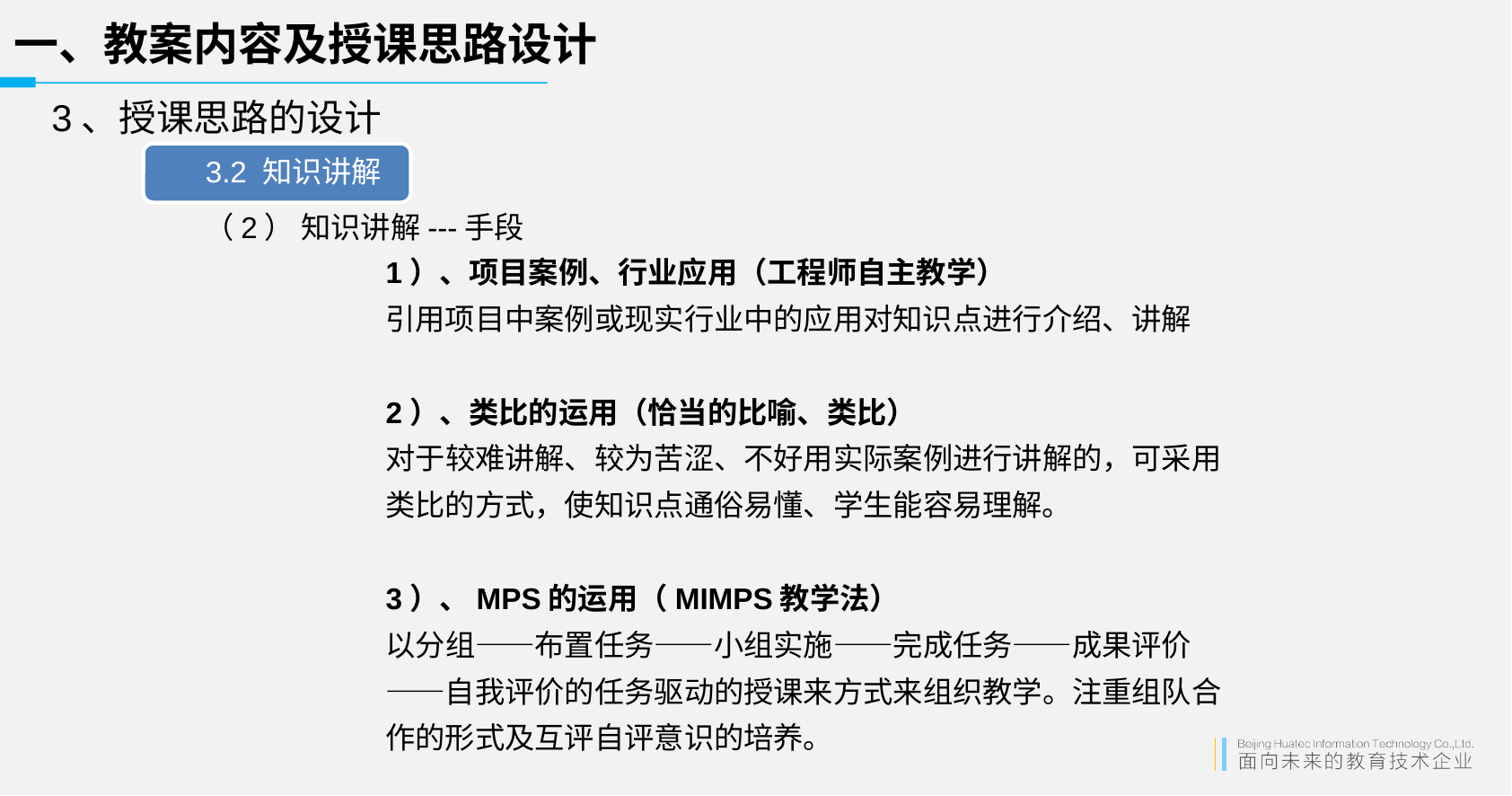

一、教案内容及授课思路设计

3、授课思路的设计

    3.2 知识讲解
 （2） 知识讲解---手段
1）、项目案例、行业应用（工程师自主教学）
引用项目中案例或现实行业中的应用对知识点进行介绍、讲解

2）、类比的运用（恰当的比喻、类比）
对于较难讲解、较为苦涩、不好用实际案例进行讲解的，可采用类比的方式，使知识点通俗易懂、学生能容易理解。

3）、MPS的运用（MIMPS教学法）
以分组——布置任务——小组实施——完成任务——成果评价——自我评价的任务驱动的授课来方式来组织教学。注重组队合作的形式及互评自评意识的培养。